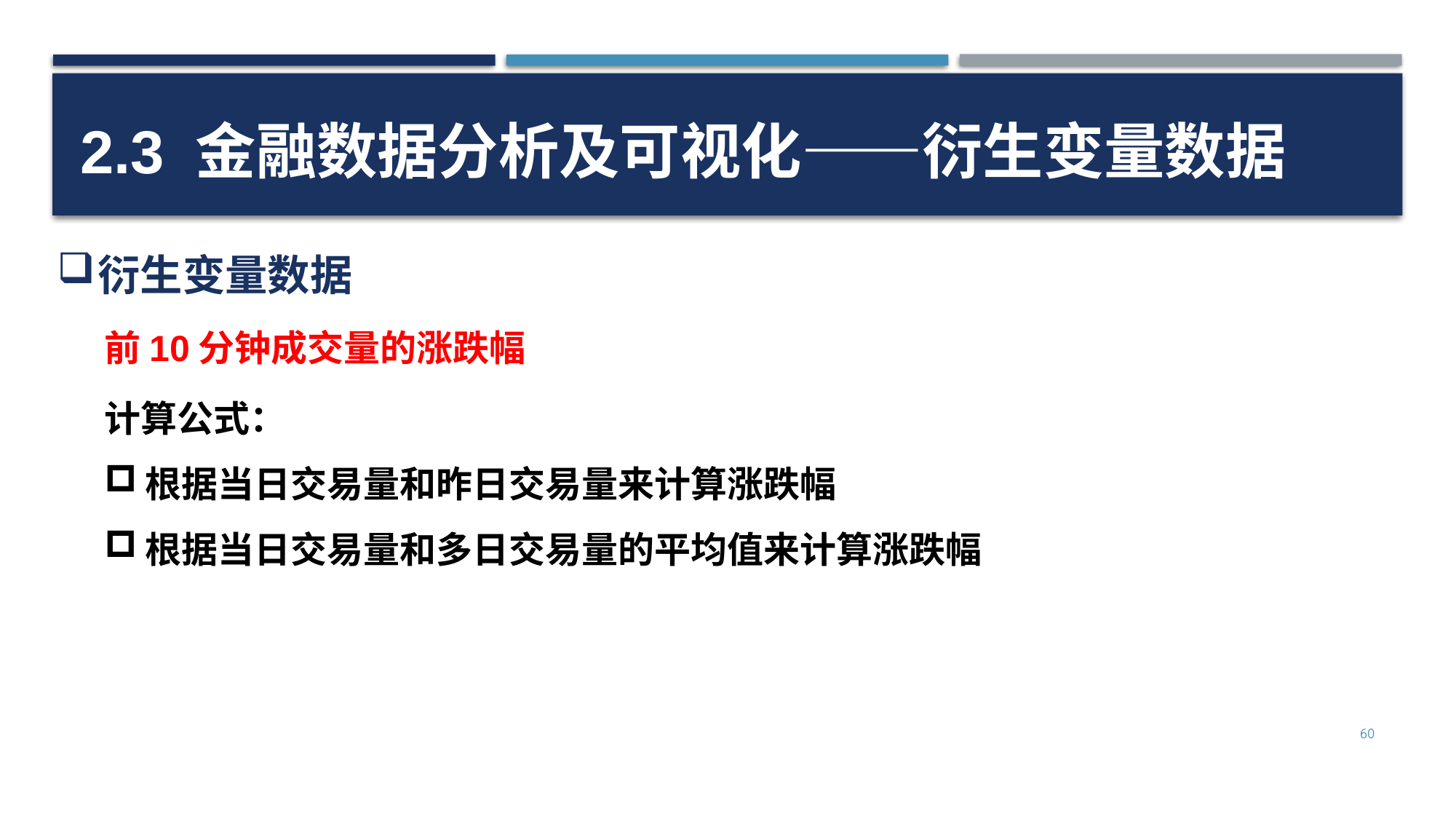

2.3 金融数据分析及可视化——衍生变量数据
衍生变量数据
前10分钟成交量的涨跌幅
计算公式：
根据当日交易量和昨日交易量来计算涨跌幅
根据当日交易量和多日交易量的平均值来计算涨跌幅
60